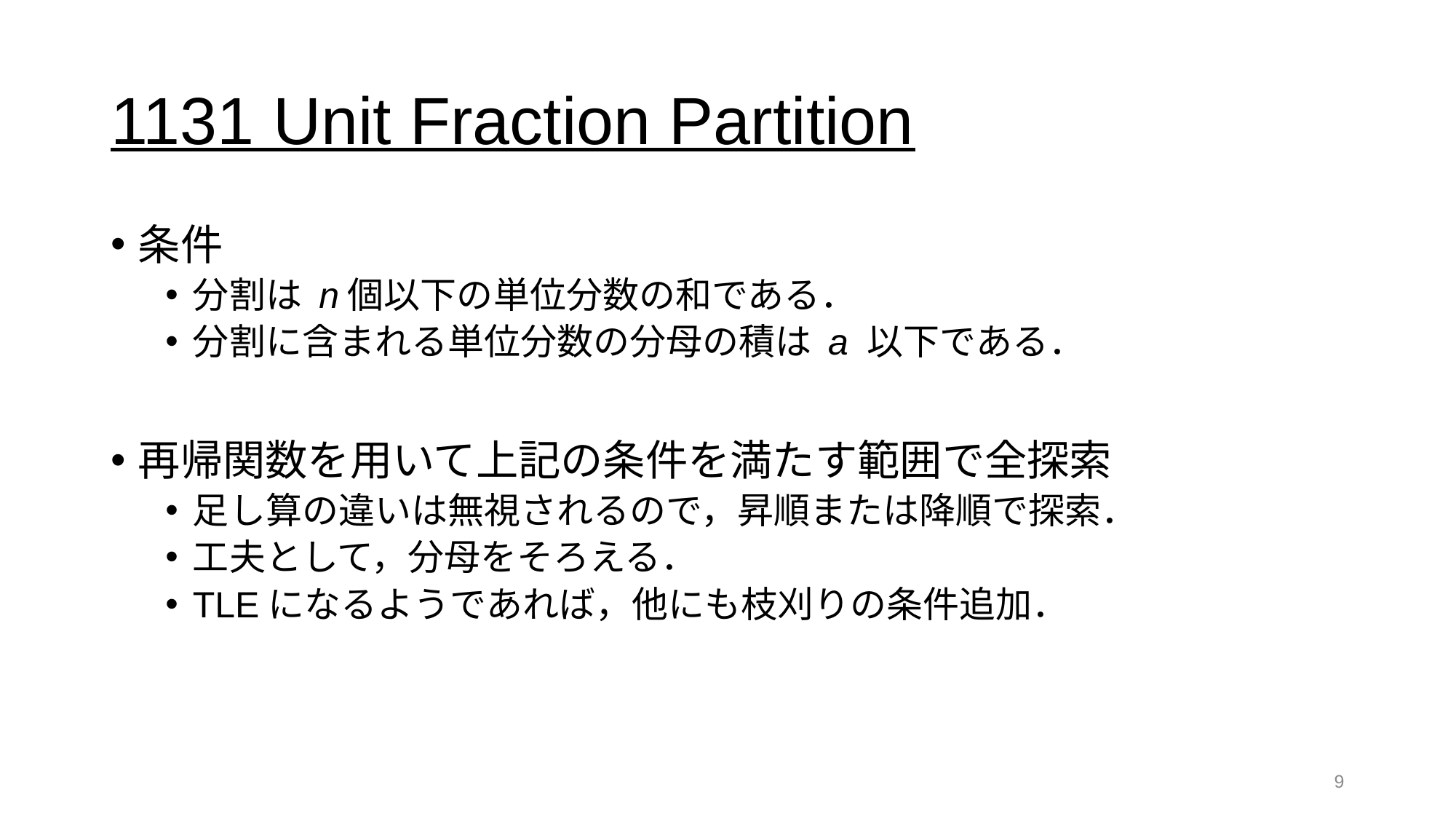

# 1131 Unit Fraction Partition
条件
分割は n個以下の単位分数の和である．
分割に含まれる単位分数の分母の積は a 以下である．

再帰関数を用いて上記の条件を満たす範囲で全探索
足し算の違いは無視されるので，昇順または降順で探索．
工夫として，分母をそろえる．
TLEになるようであれば，他にも枝刈りの条件追加．
9